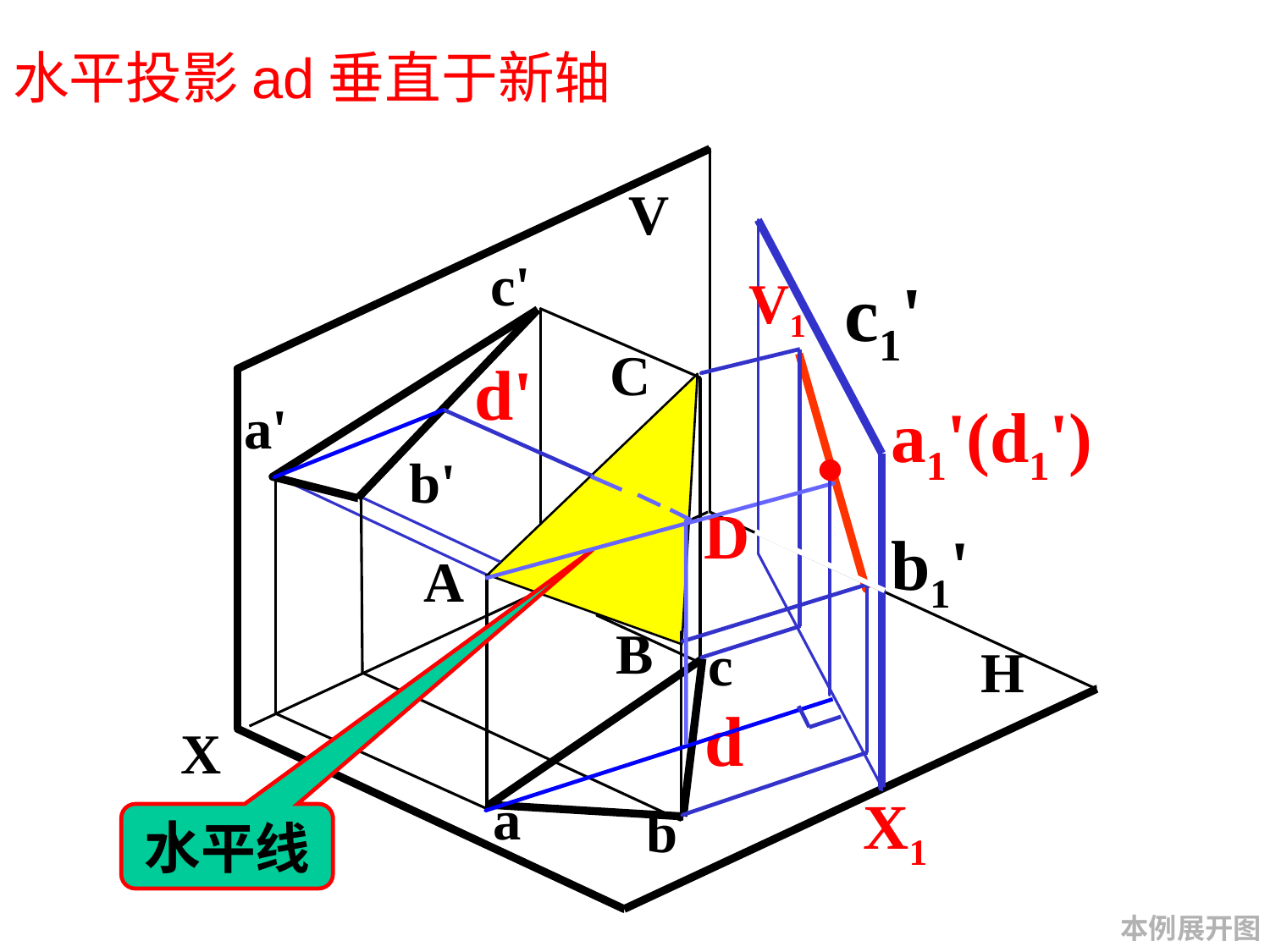

水平投影ad垂直于新轴

V
c'

C
a'
 b'

A
X

B
c
H

a
b

X1
V1

c1'

b1'
d'

D

d

a1'(d1')
•

水平线
本例展开图